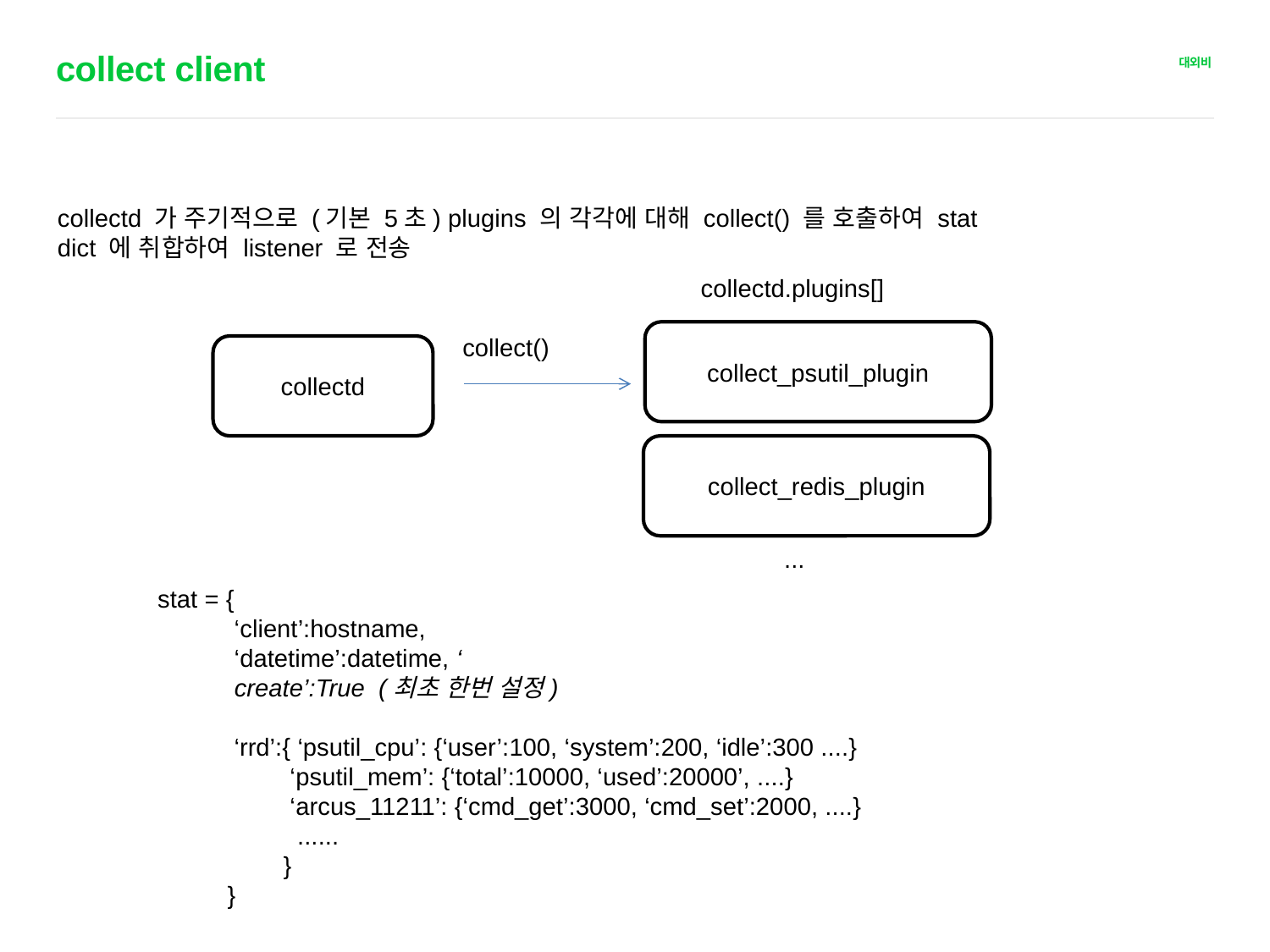

# collect client
collectd 가 주기적으로 (기본 5초) plugins 의 각각에 대해 collect() 를 호출하여 stat dict 에 취합하여 listener 로 전송
collectd.plugins[]
collect_psutil_plugin
collect()
collectd
collect_redis_plugin
...
stat = {
           ‘client’:hostname,
           ‘datetime’:datetime, ‘
           create’:True  (최초 한번 설정)
           ‘rrd’:{ ‘psutil_cpu’: {‘user’:100, ‘system’:200, ‘idle’:300 ....}
                   ‘psutil_mem’: {‘total’:10000, ‘used’:20000’, ....}
                   ‘arcus_11211’: {‘cmd_get’:3000, ‘cmd_set’:2000, ....}
                    ......
                  }
          }